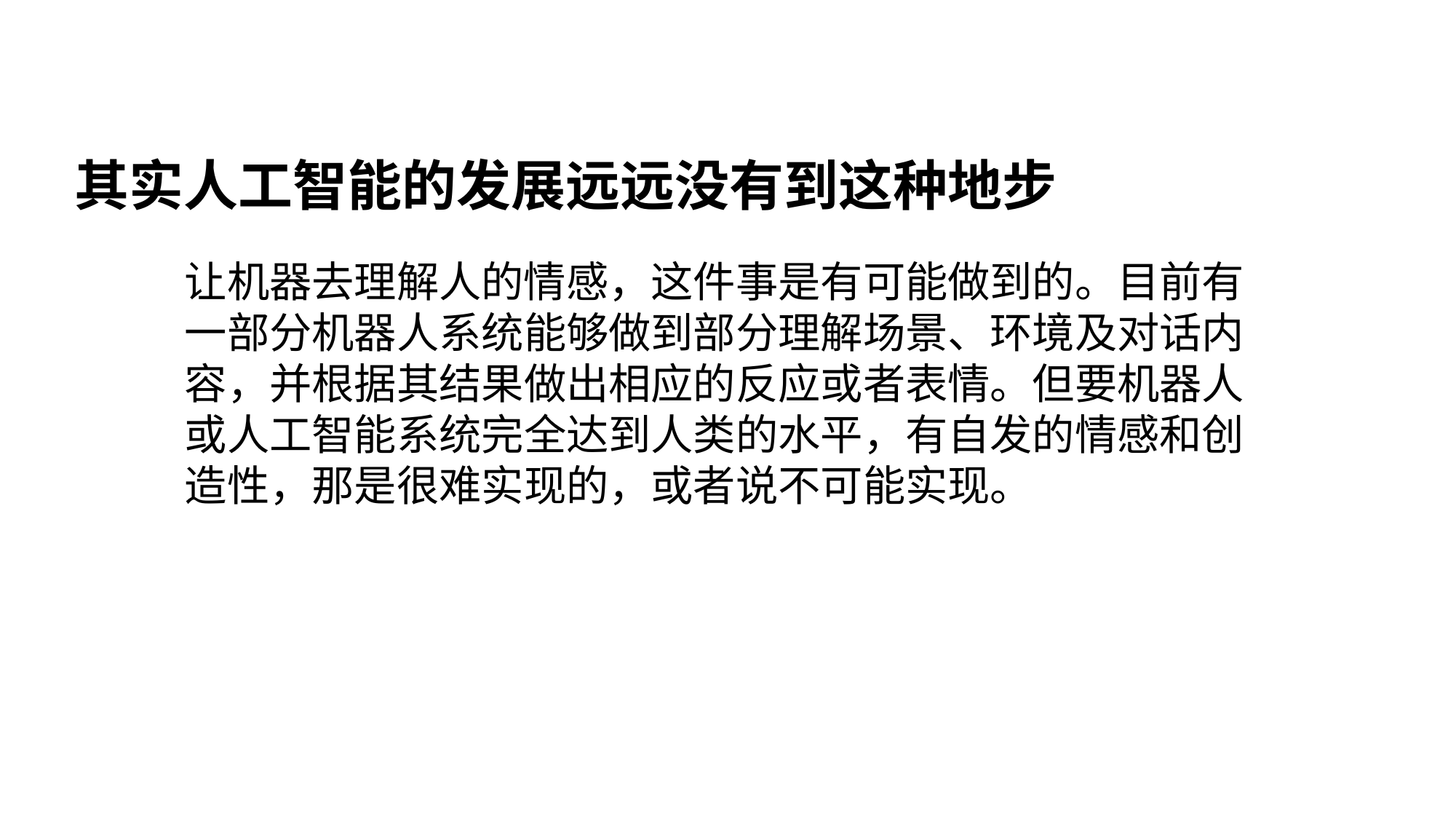

# 其实人工智能的发展远远没有到这种地步
让机器去理解人的情感，这件事是有可能做到的。目前有一部分机器人系统能够做到部分理解场景、环境及对话内容，并根据其结果做出相应的反应或者表情。但要机器人或人工智能系统完全达到人类的水平，有自发的情感和创造性，那是很难实现的，或者说不可能实现。